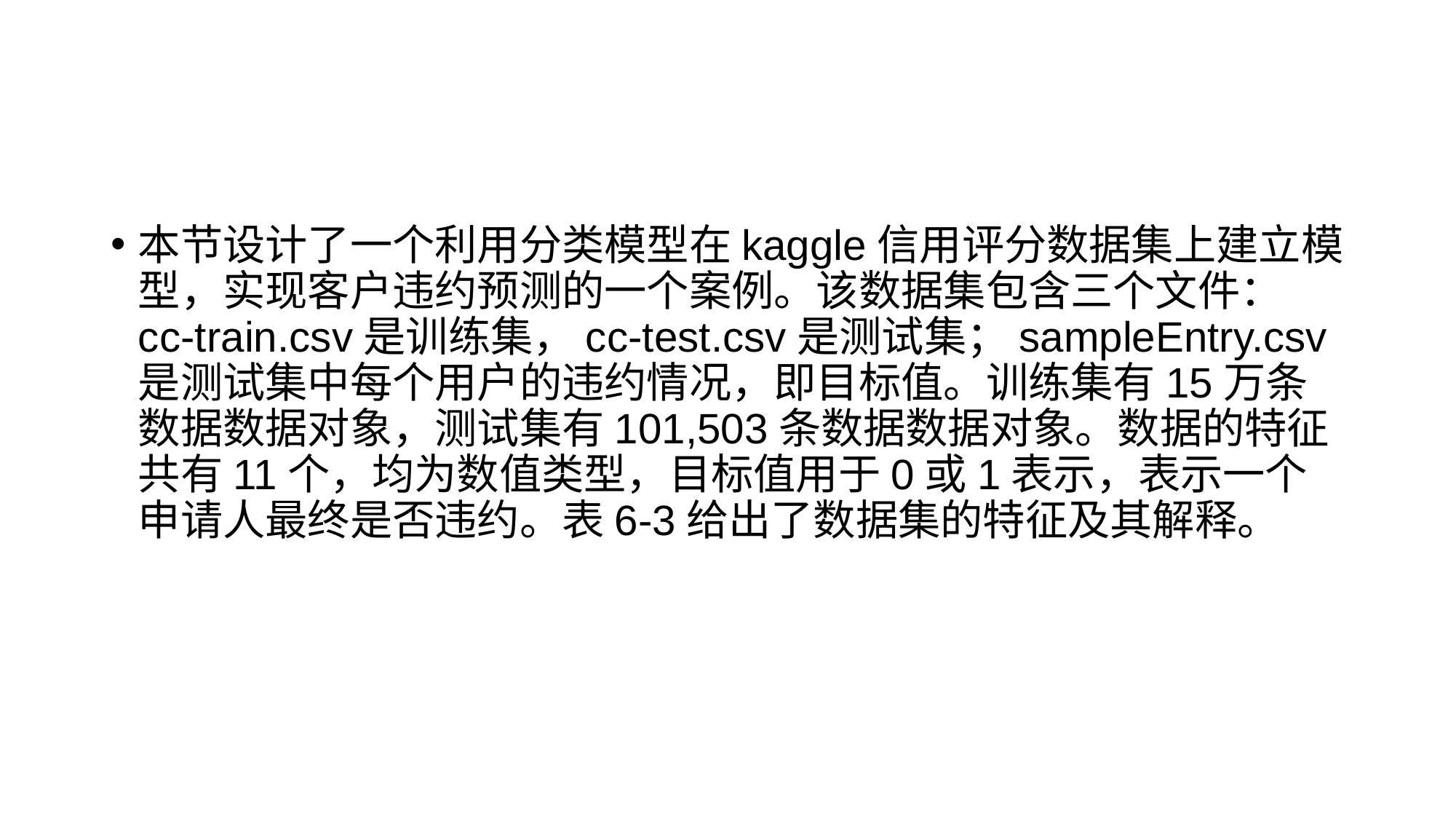

#
本节设计了一个利用分类模型在kaggle信用评分数据集上建立模型，实现客户违约预测的一个案例。该数据集包含三个文件：cc-train.csv是训练集，cc-test.csv是测试集；sampleEntry.csv是测试集中每个用户的违约情况，即目标值。训练集有15万条数据数据对象，测试集有101,503条数据数据对象。数据的特征共有11个，均为数值类型，目标值用于0或1表示，表示一个申请人最终是否违约。表6-3给出了数据集的特征及其解释。